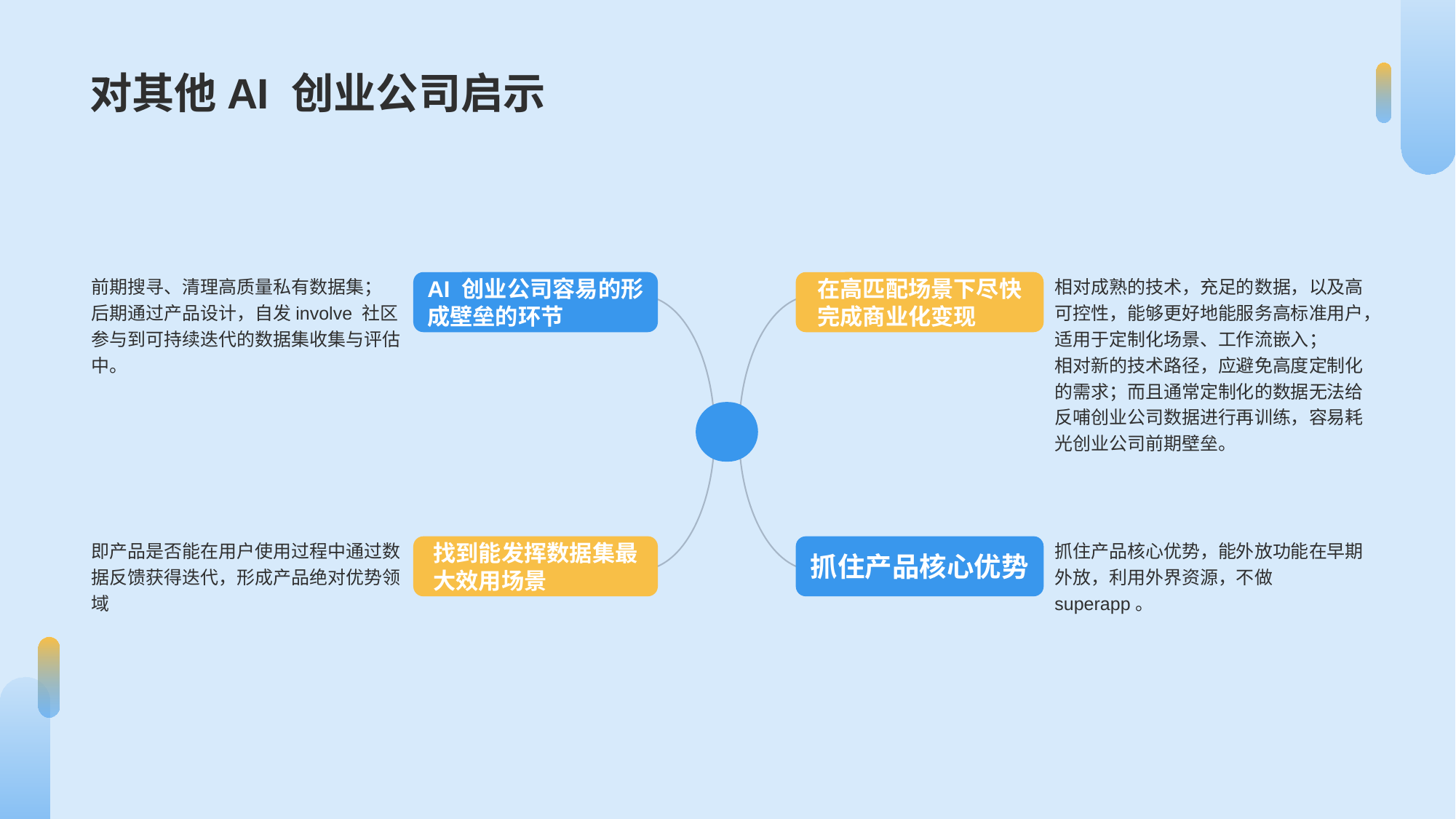

# 对其他AI 创业公司启示

前期搜寻、清理高质量私有数据集；
后期通过产品设计，自发involve 社区参与到可持续迭代的数据集收集与评估中。
AI 创业公司容易的形成壁垒的环节
相对成熟的技术，充足的数据，以及高可控性，能够更好地能服务高标准用户，适用于定制化场景、工作流嵌入；
相对新的技术路径，应避免高度定制化的需求；而且通常定制化的数据无法给反哺创业公司数据进行再训练，容易耗光创业公司前期壁垒。
在高匹配场景下尽快完成商业化变现

即产品是否能在用户使用过程中通过数据反馈获得迭代，形成产品绝对优势领域
找到能发挥数据集最大效用场景
抓住产品核心优势，能外放功能在早期外放，利用外界资源，不做superapp。
抓住产品核心优势